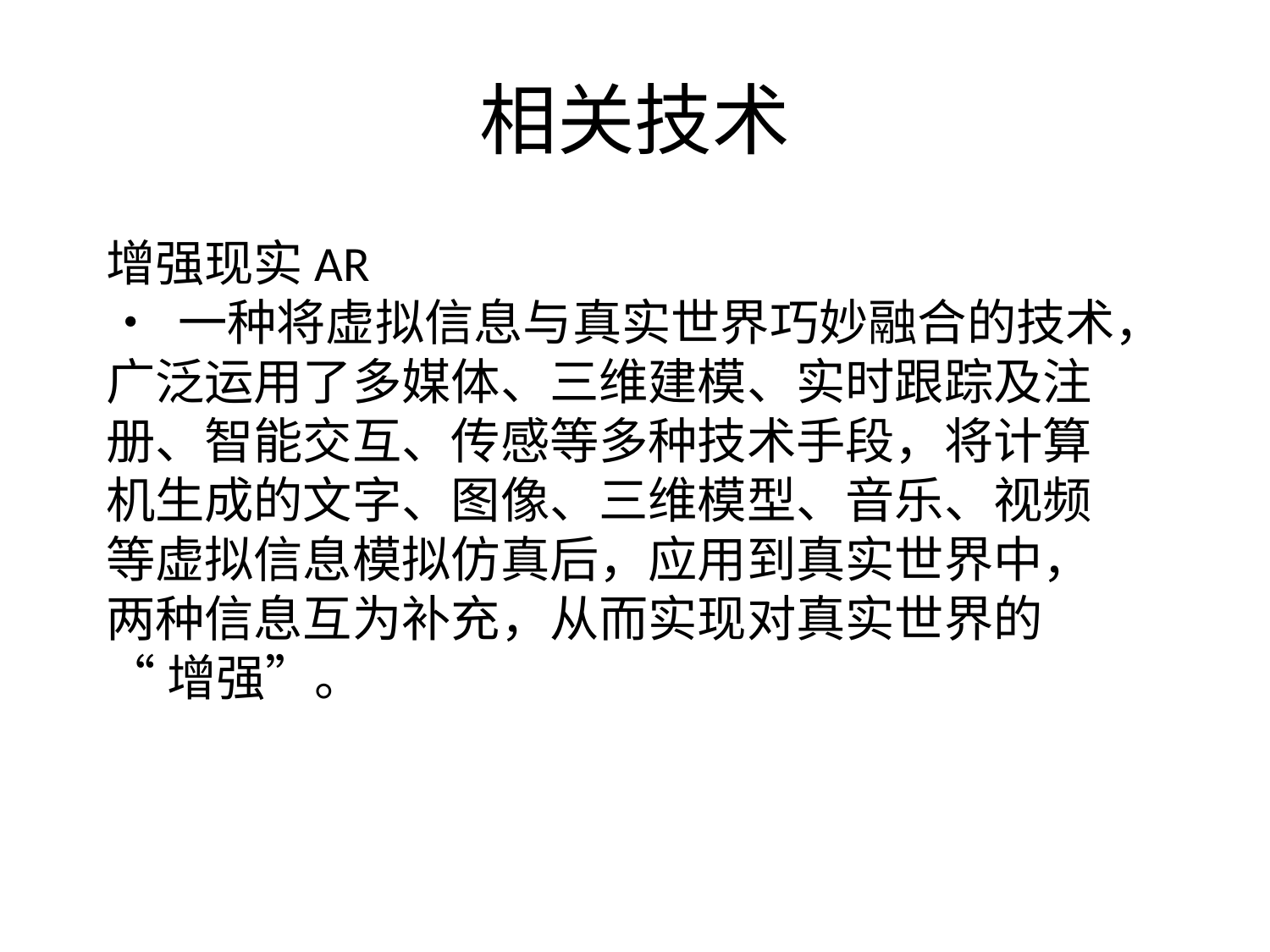

# 相关技术
增强现实AR
• 一种将虚拟信息与真实世界巧妙融合的技术，
广泛运用了多媒体、三维建模、实时跟踪及注
册、智能交互、传感等多种技术手段，将计算
机生成的文字、图像、三维模型、音乐、视频
等虚拟信息模拟仿真后，应用到真实世界中，
两种信息互为补充，从而实现对真实世界的
“增强”。